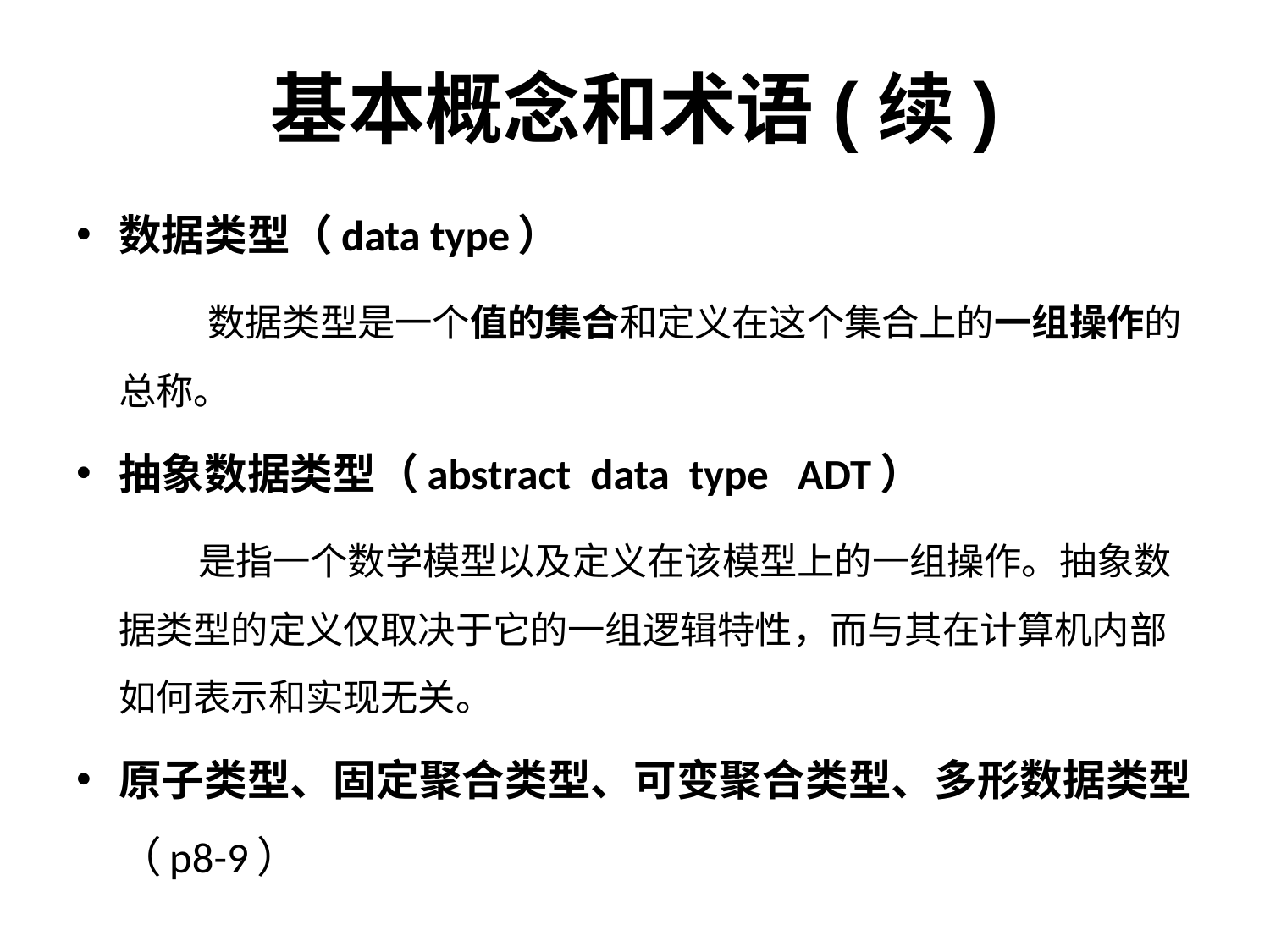

# 基本概念和术语(续)
数据类型（data type）
             数据类型是一个值的集合和定义在这个集合上的一组操作的总称。
抽象数据类型（abstract  data  type   ADT）
            是指一个数学模型以及定义在该模型上的一组操作。抽象数据类型的定义仅取决于它的一组逻辑特性，而与其在计算机内部如何表示和实现无关。
原子类型、固定聚合类型、可变聚合类型、多形数据类型（p8-9）